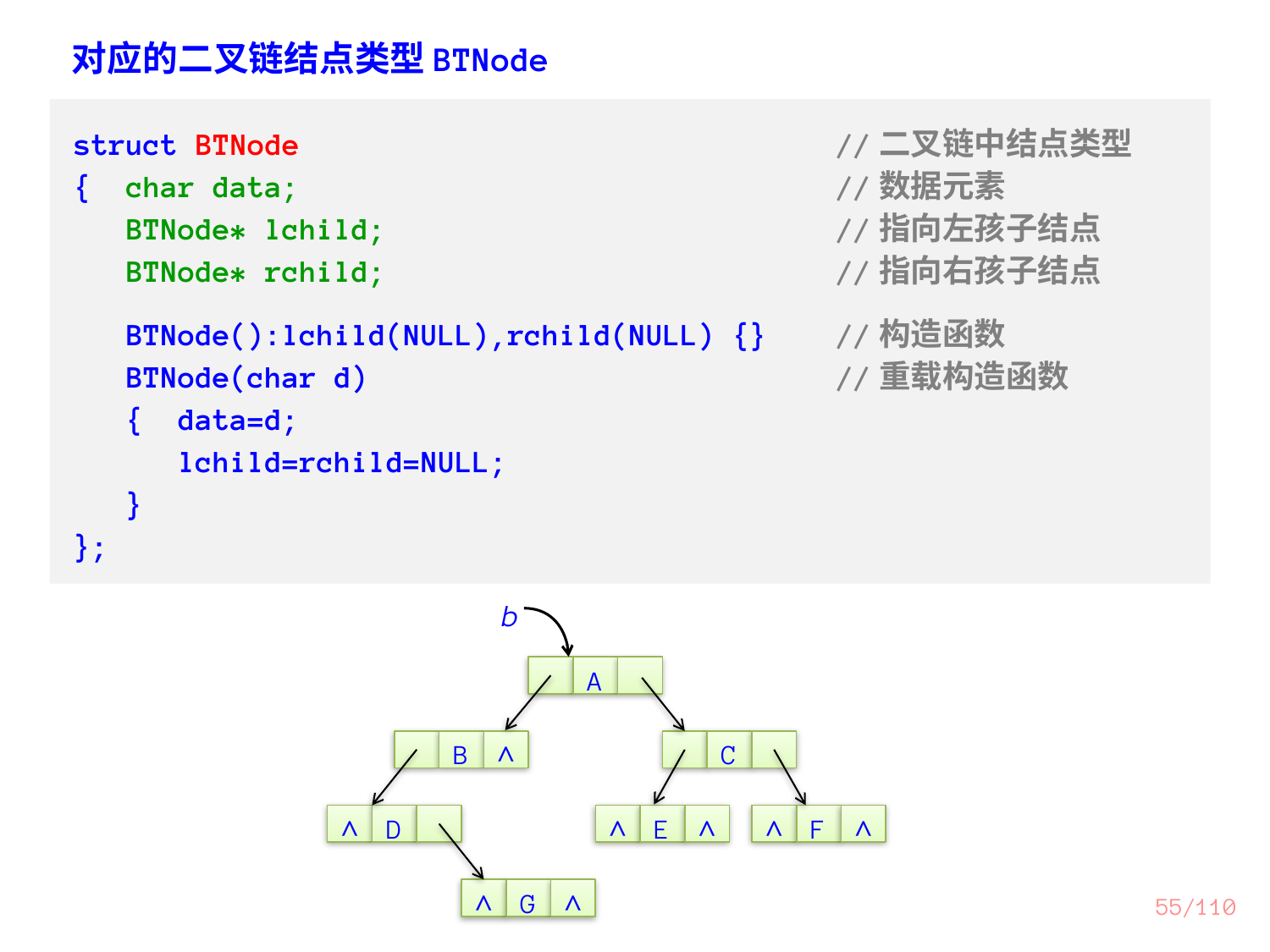

对应的二叉链结点类型BTNode
struct BTNode					//二叉链中结点类型
{  char data;					//数据元素
   BTNode* lchild;				//指向左孩子结点
   BTNode* rchild;				//指向右孩子结点
   BTNode():lchild(NULL),rchild(NULL) {}	//构造函数
   BTNode(char d)				//重载构造函数
   {  data=d;
      lchild=rchild=NULL;
   }
};
b

A

B
∧

C

∧
D

∧
E
∧
∧
F
∧

∧
G
∧
55/110